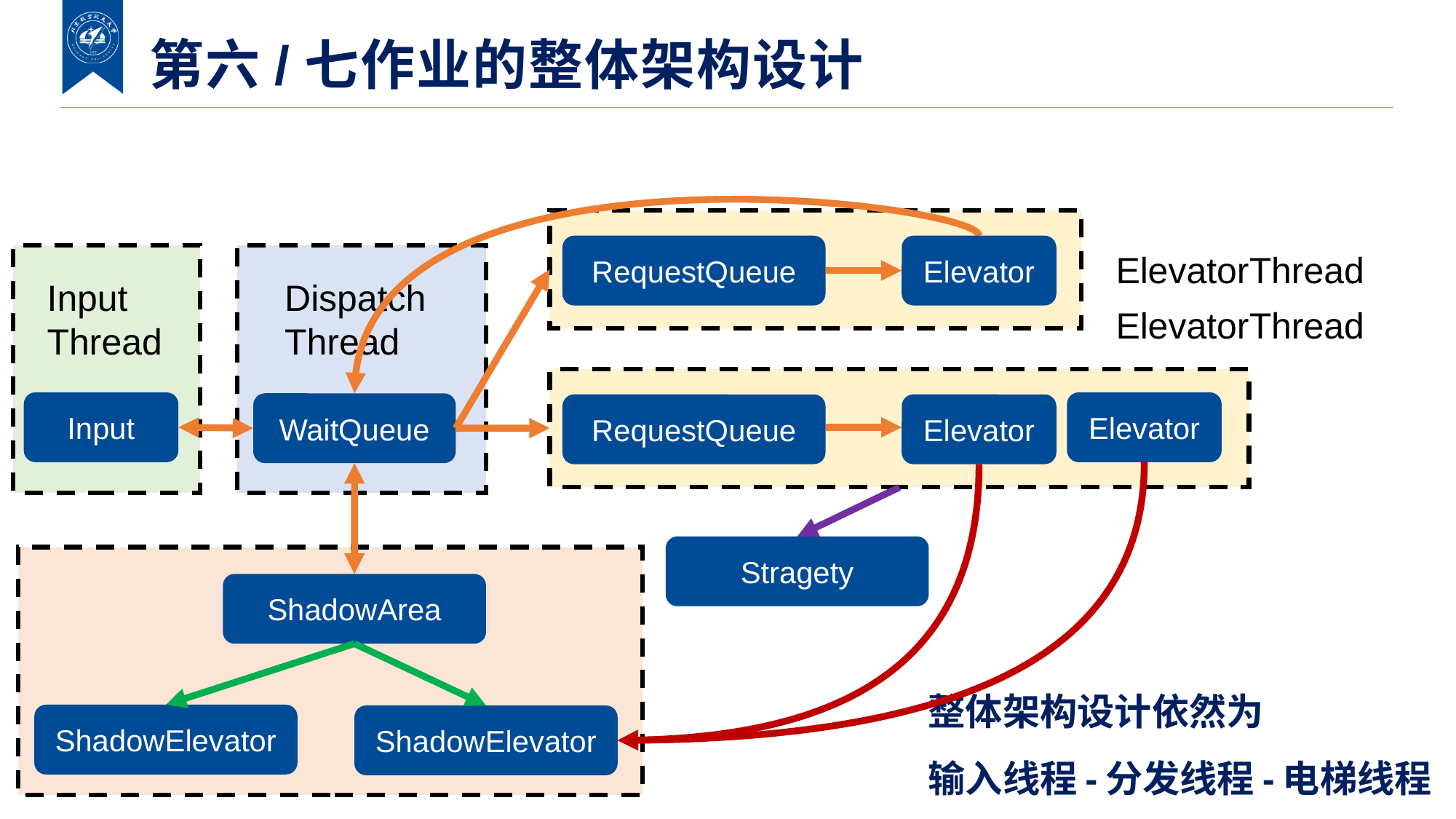

第六/七作业的整体架构设计

Elevator
RequestQueue
ElevatorThread

Input
Thread
Dispatch
Thread
ElevatorThread

Elevator
Input
WaitQueue
Elevator
RequestQueue
Stragety

ShadowArea
整体架构设计依然为
输入线程-分发线程-电梯线程

ShadowElevator
ShadowElevator